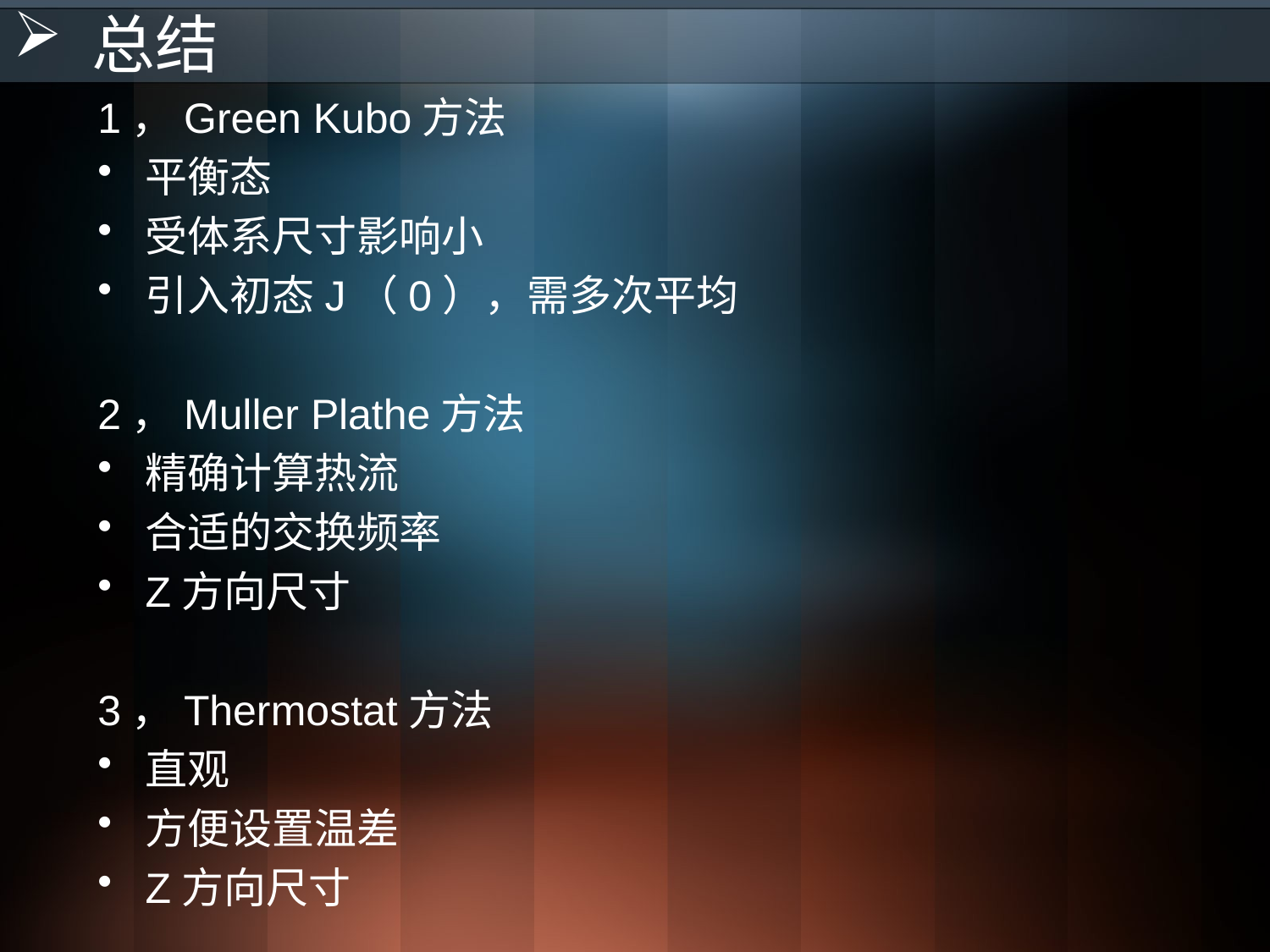

# 总结
1，Green Kubo方法
平衡态
受体系尺寸影响小
引入初态J（0），需多次平均

2，Muller Plathe方法
精确计算热流
合适的交换频率
Z方向尺寸

3，Thermostat方法
直观
方便设置温差
Z方向尺寸